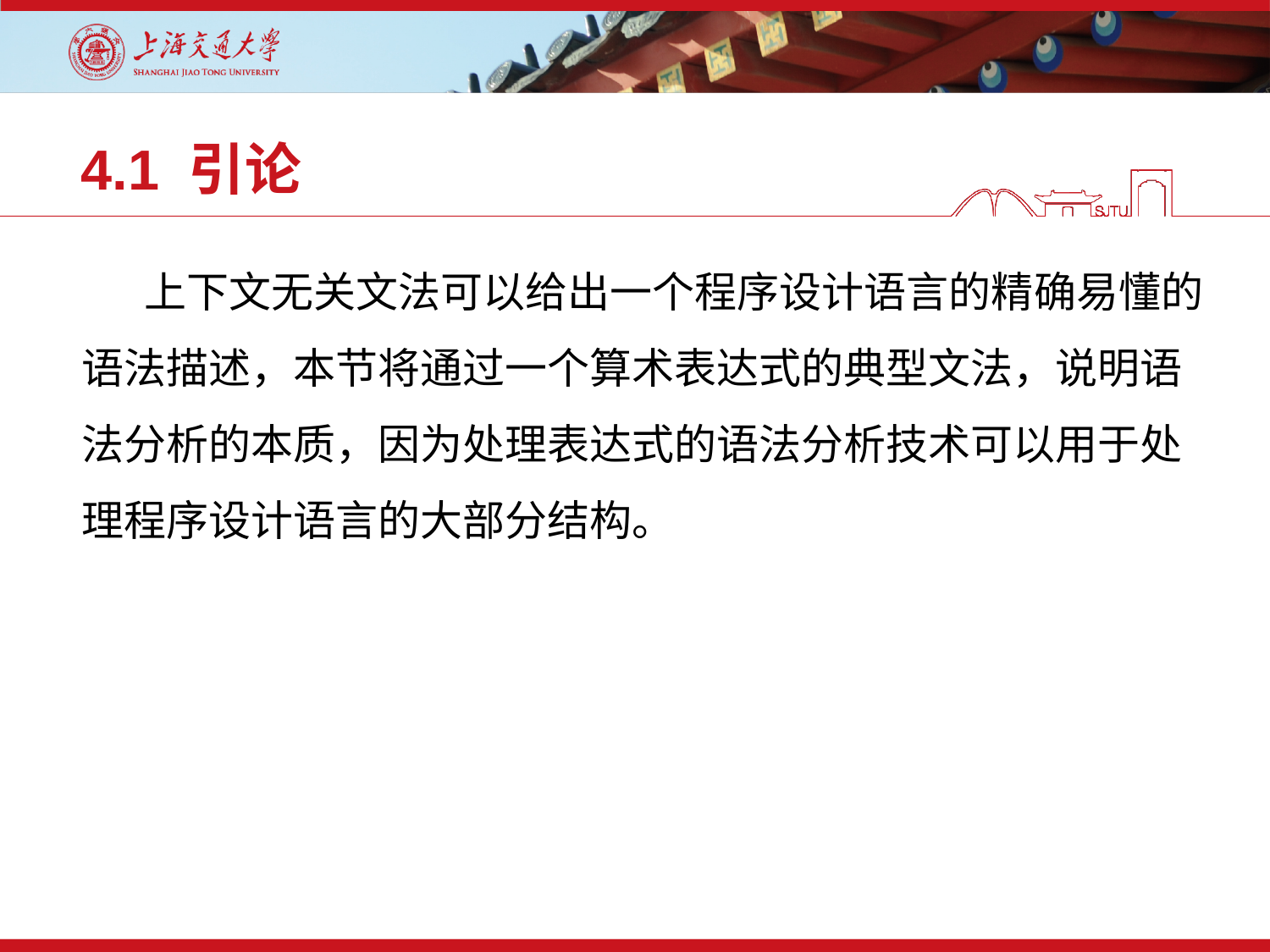

# 4.1 引论
       上下文无关文法可以给出一个程序设计语言的精确易懂的语法描述，本节将通过一个算术表达式的典型文法，说明语法分析的本质，因为处理表达式的语法分析技术可以用于处理程序设计语言的大部分结构。